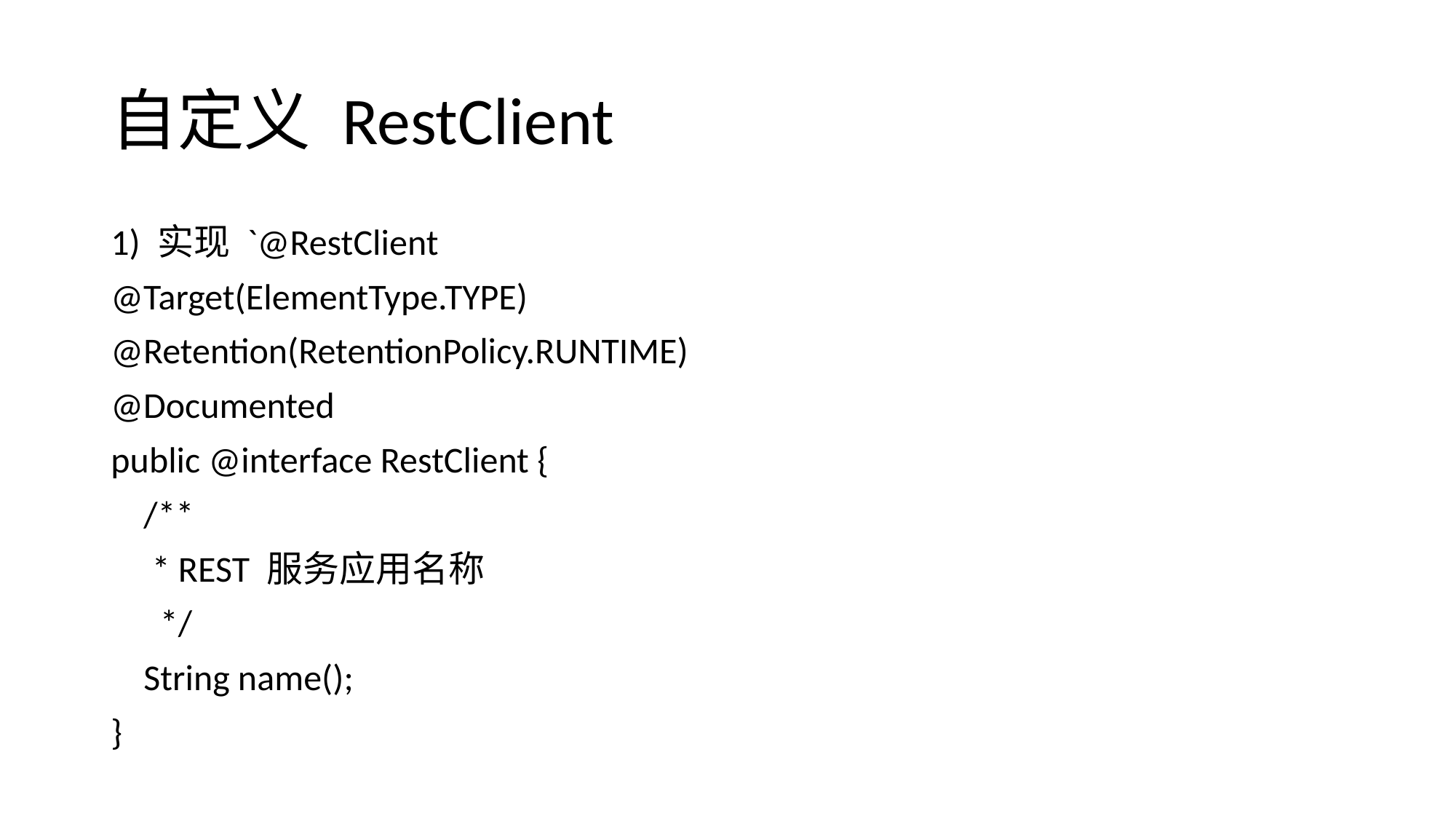

# 自定义 RestClient
1) 实现 `@RestClient
@Target(ElementType.TYPE)
@Retention(RetentionPolicy.RUNTIME)
@Documented
public @interface RestClient {
    /**
     * REST 服务应用名称
      */
    String name();
}